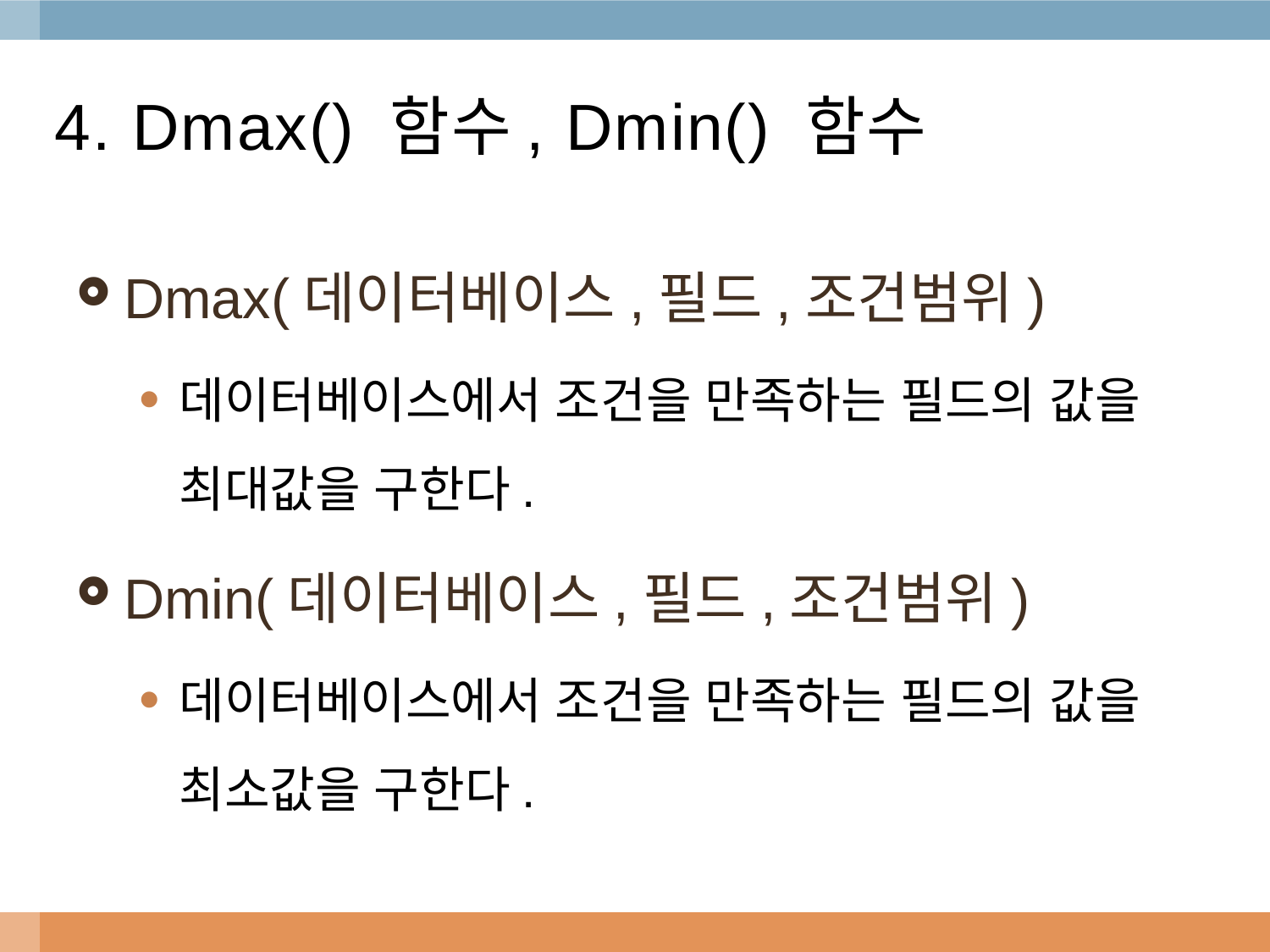

# 4. Dmax() 함수, Dmin() 함수
Dmax(데이터베이스,필드,조건범위)
데이터베이스에서 조건을 만족하는 필드의 값을 최대값을 구한다.
Dmin(데이터베이스,필드,조건범위)
데이터베이스에서 조건을 만족하는 필드의 값을 최소값을 구한다.